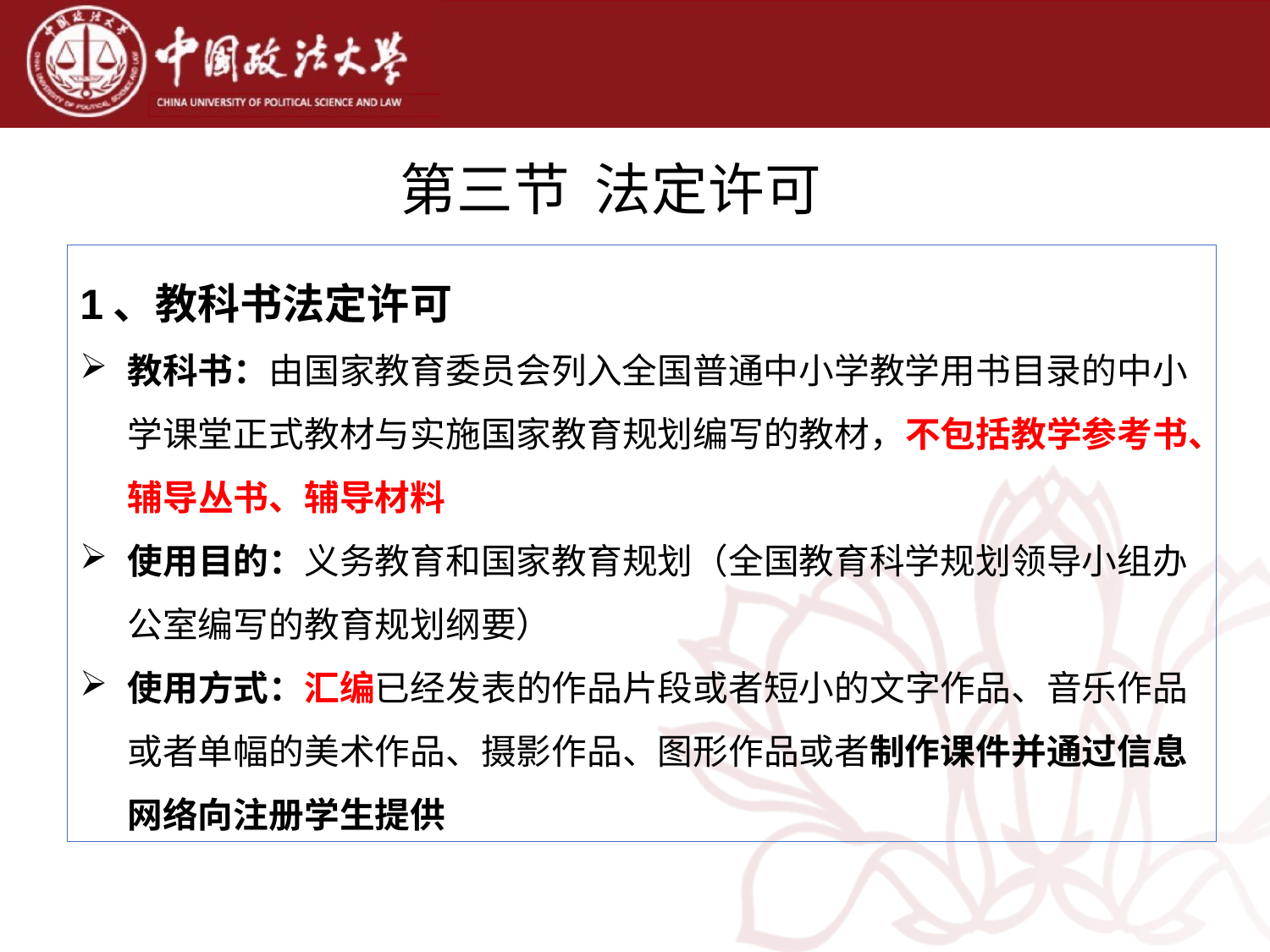

# 第三节  法定许可
1、教科书法定许可
教科书：由国家教育委员会列入全国普通中小学教学用书目录的中小学课堂正式教材与实施国家教育规划编写的教材，不包括教学参考书、辅导丛书、辅导材料
使用目的：义务教育和国家教育规划（全国教育科学规划领导小组办公室编写的教育规划纲要）
使用方式：汇编已经发表的作品片段或者短小的文字作品、音乐作品或者单幅的美术作品、摄影作品、图形作品或者制作课件并通过信息网络向注册学生提供